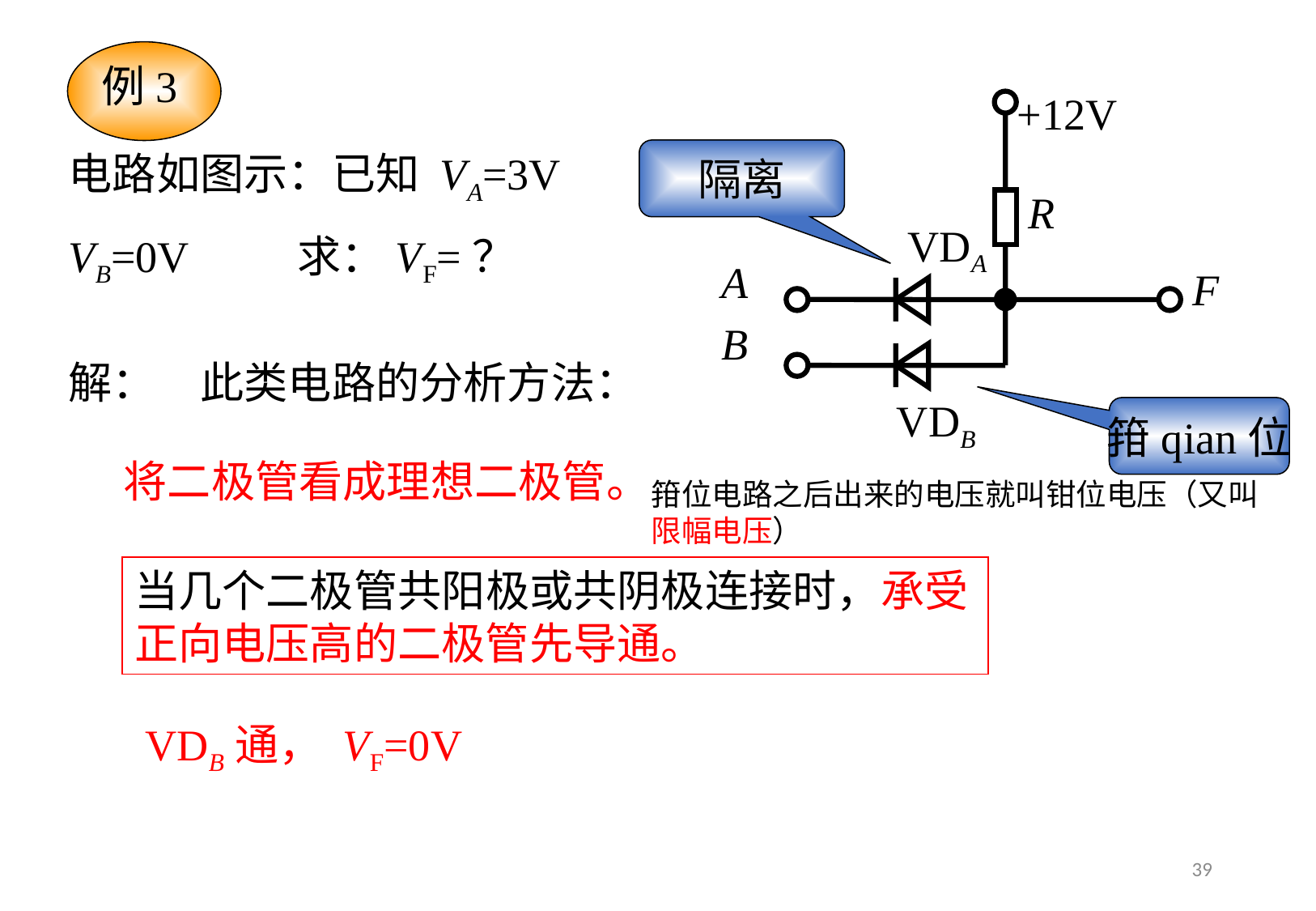

例3
+12V

R

VDA

A
F

B

VDB
隔离
电路如图示：已知 VA=3V
VB=0V         求：VF=？
解：
此类电路的分析方法：
箝qian位
将二极管看成理想二极管。
箝位电路之后出来的电压就叫钳位电压（又叫限幅电压）
当几个二极管共阳极或共阴极连接时，承受正向电压高的二极管先导通。
VDB通， VF=0V
39